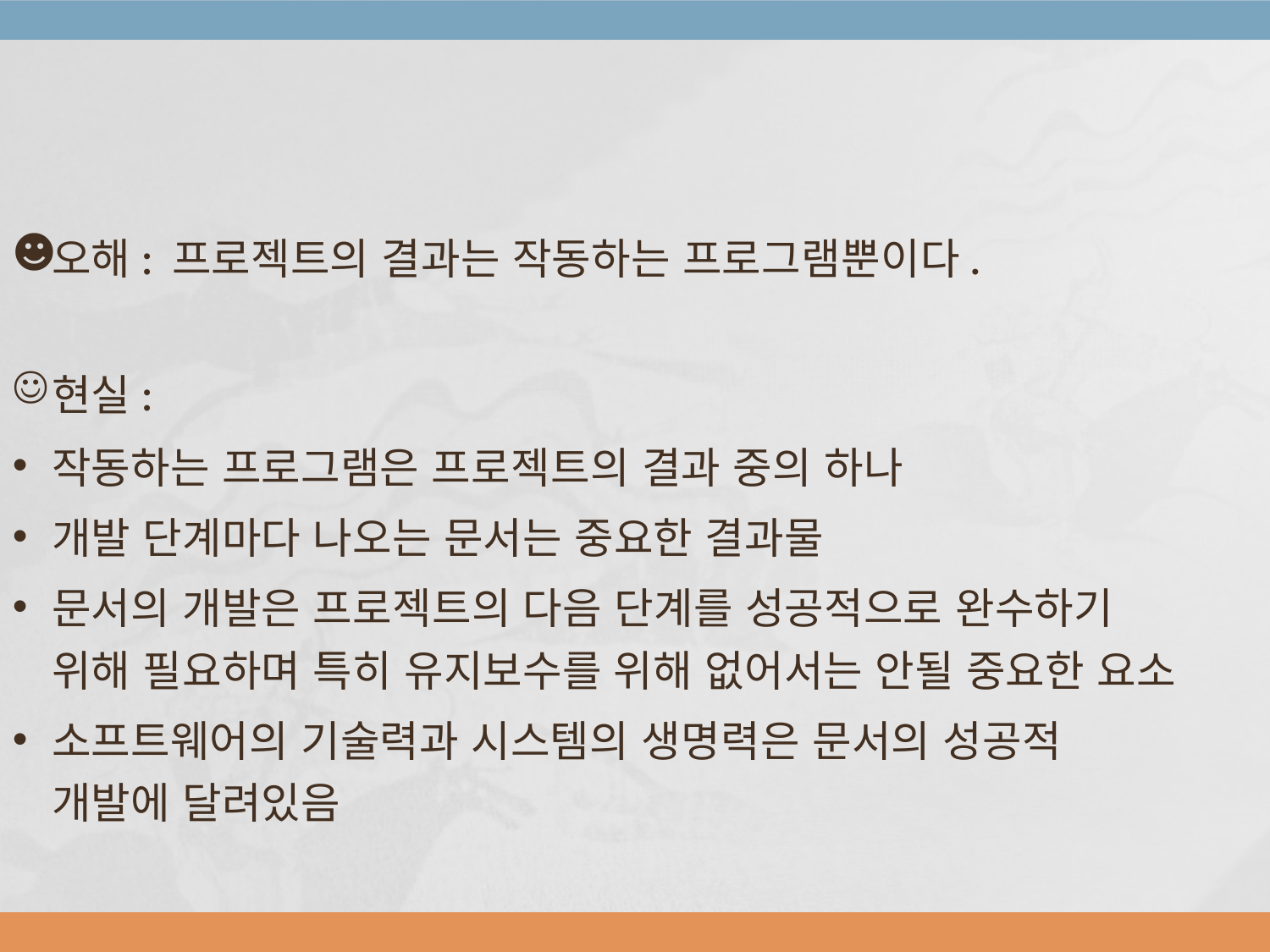

오해: 프로젝트의 결과는 작동하는 프로그램뿐이다.

현실:
작동하는 프로그램은 프로젝트의 결과 중의 하나
개발 단계마다 나오는 문서는 중요한 결과물
문서의 개발은 프로젝트의 다음 단계를 성공적으로 완수하기  위해 필요하며 특히 유지보수를 위해 없어서는 안될 중요한 요소
소프트웨어의 기술력과 시스템의 생명력은 문서의 성공적 개발에 달려있음